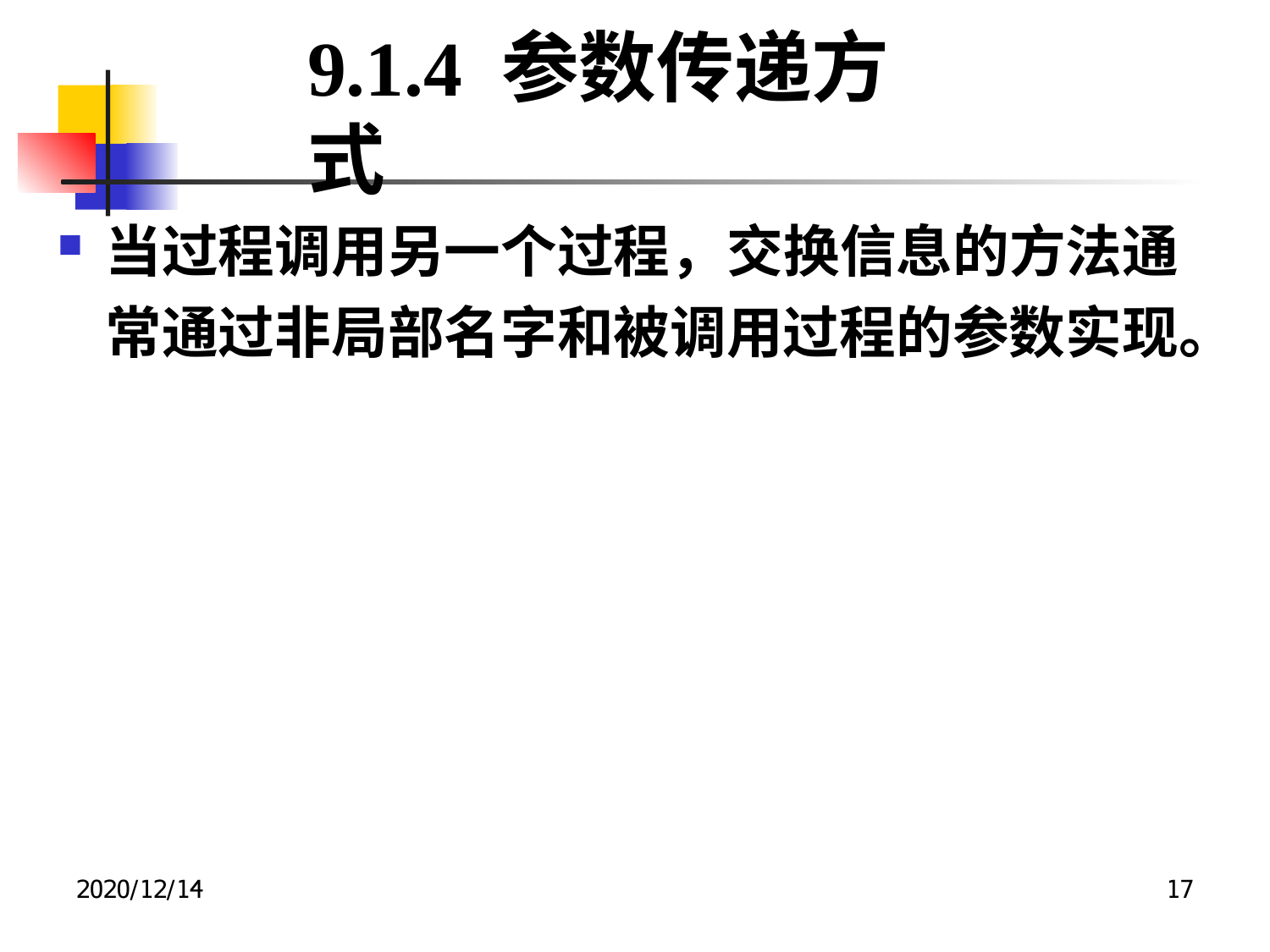

9.1.4 参数传递方式
当过程调用另一个过程，交换信息的方法通常通过非局部名字和被调用过程的参数实现。
2020/12/14
17